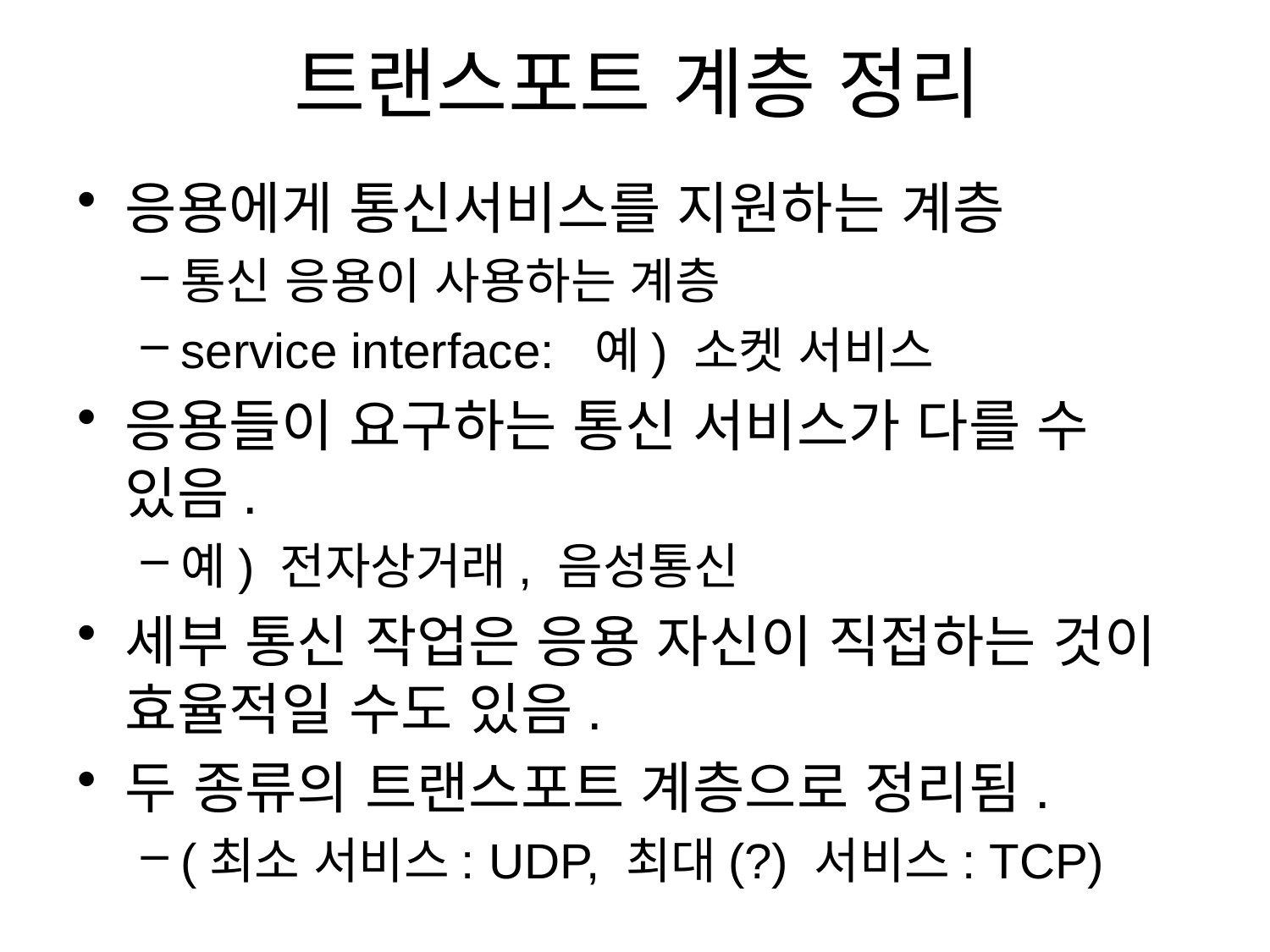

# 트랜스포트 계층 정리
응용에게 통신서비스를 지원하는 계층
통신 응용이 사용하는 계층
service interface:  예) 소켓 서비스
응용들이 요구하는 통신 서비스가 다를 수 있음.
예) 전자상거래, 음성통신
세부 통신 작업은 응용 자신이 직접하는 것이 효율적일 수도 있음.
두 종류의 트랜스포트 계층으로 정리됨.
(최소 서비스: UDP, 최대(?) 서비스: TCP)